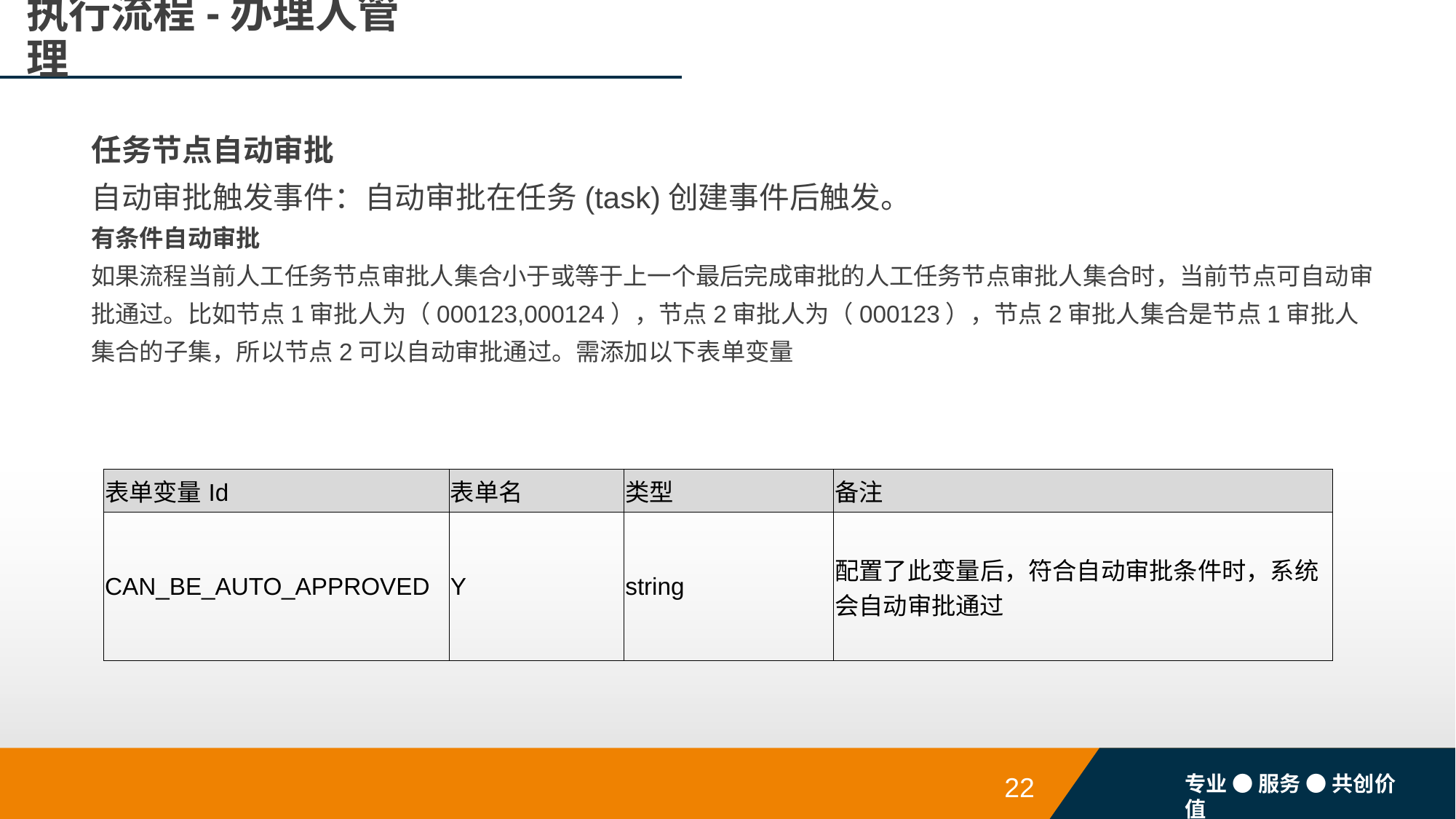

# 执行流程-办理人管理
任务节点自动审批
自动审批触发事件：自动审批在任务(task)创建事件后触发。
有条件自动审批
如果流程当前人工任务节点审批人集合小于或等于上一个最后完成审批的人工任务节点审批人集合时，当前节点可自动审批通过。比如节点1审批人为（000123,000124），节点2审批人为（000123），节点2审批人集合是节点1审批人集合的子集，所以节点2可以自动审批通过。需添加以下表单变量
| 表单变量Id | 表单名 | 类型 | 备注 |
| --- | --- | --- | --- |
| CAN\_BE\_AUTO\_APPROVED | Y | string | 配置了此变量后，符合自动审批条件时，系统会自动审批通过 |